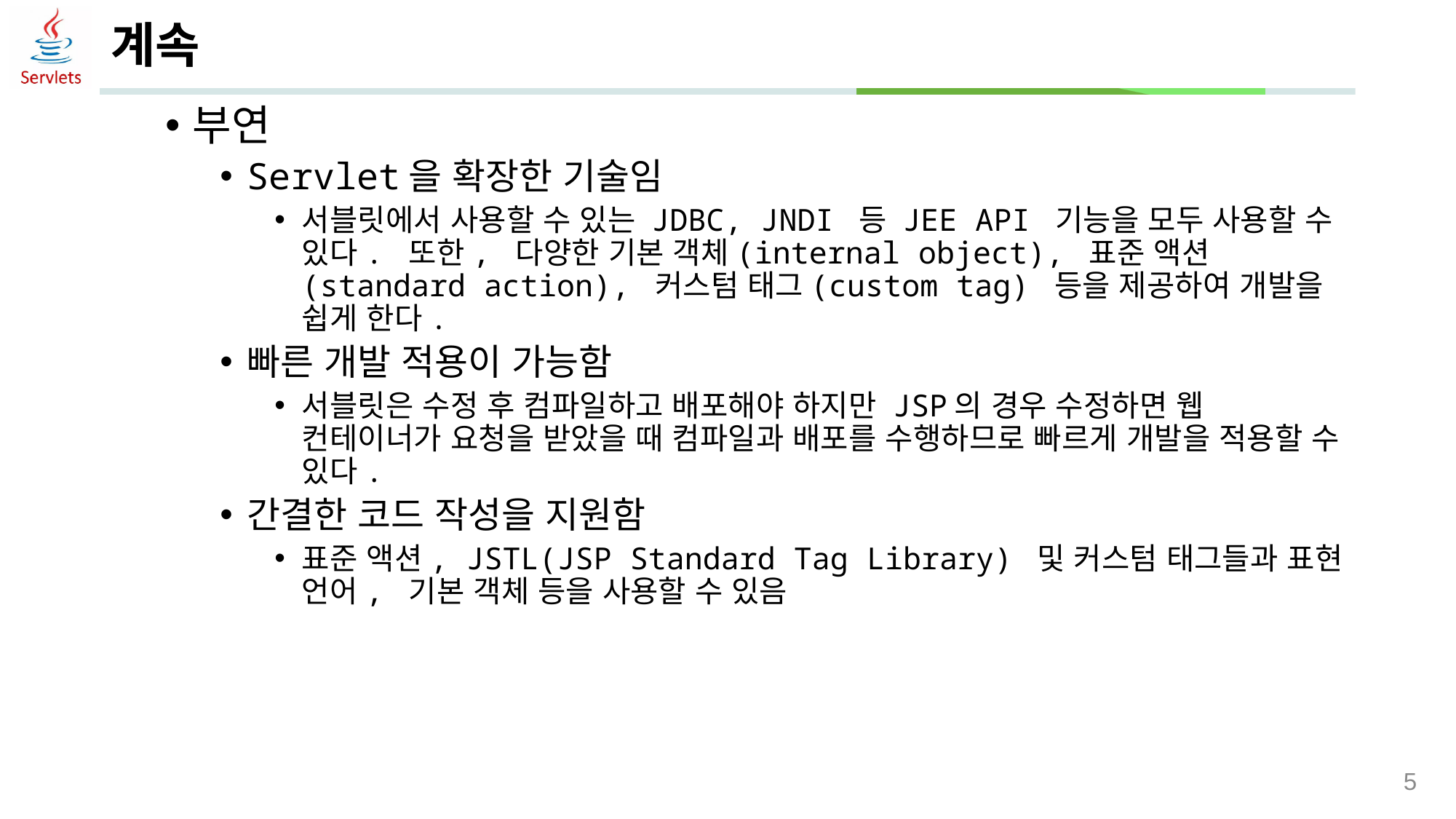

# 계속
부연
Servlet을 확장한 기술임
서블릿에서 사용할 수 있는 JDBC, JNDI 등 JEE API 기능을 모두 사용할 수 있다. 또한, 다양한 기본 객체(internal object), 표준 액션(standard action), 커스텀 태그(custom tag) 등을 제공하여 개발을 쉽게 한다.
빠른 개발 적용이 가능함
서블릿은 수정 후 컴파일하고 배포해야 하지만 JSP의 경우 수정하면 웹 컨테이너가 요청을 받았을 때 컴파일과 배포를 수행하므로 빠르게 개발을 적용할 수 있다.
간결한 코드 작성을 지원함
표준 액션, JSTL(JSP Standard Tag Library) 및 커스텀 태그들과 표현 언어, 기본 객체 등을 사용할 수 있음

5